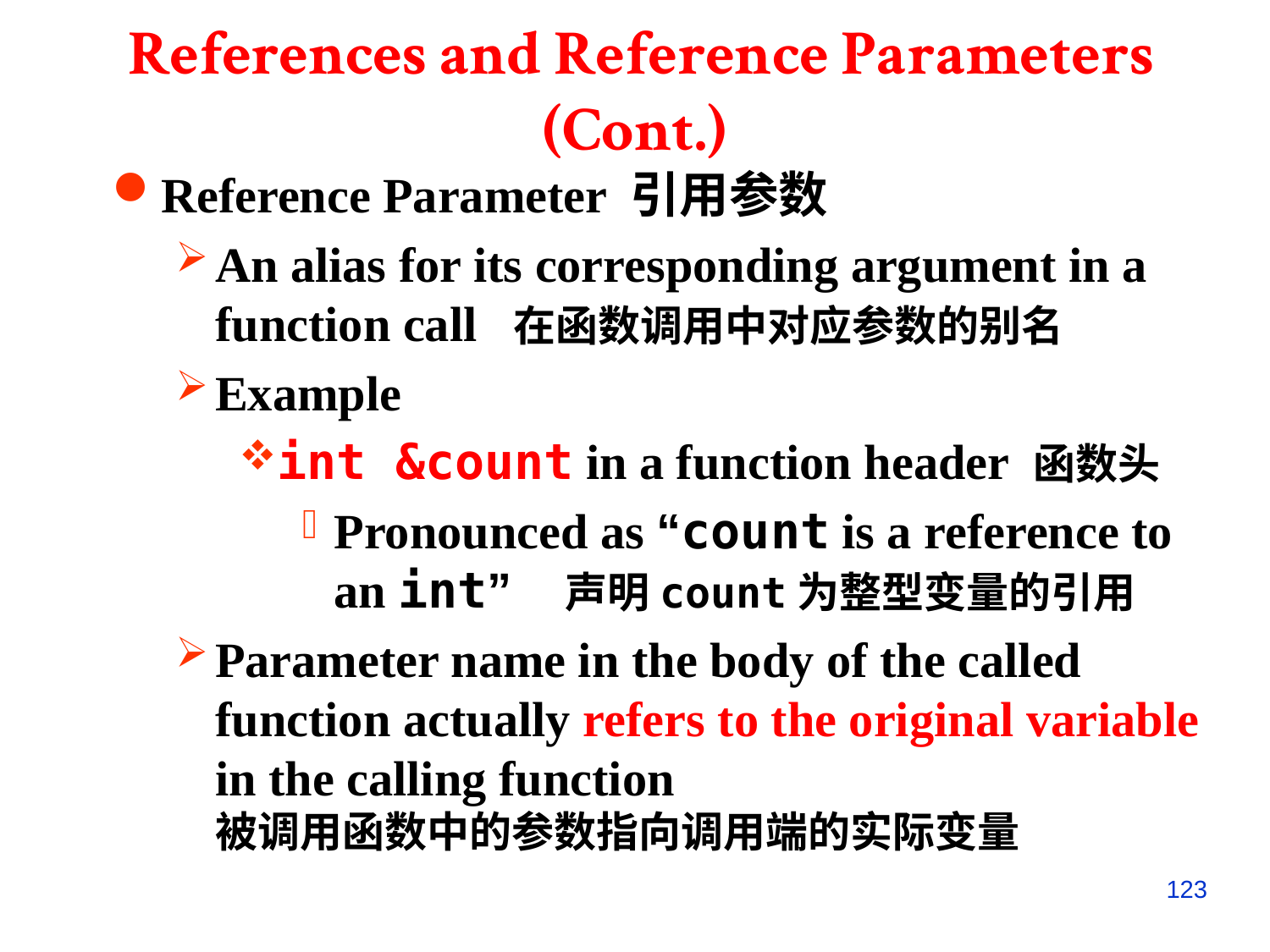

References and Reference Parameters (Cont.)
Reference Parameter 引用参数
An alias for its corresponding argument in a function call  在函数调用中对应参数的别名
Example
int &count in a function header 函数头
Pronounced as “count is a reference to an int”   声明count为整型变量的引用
Parameter name in the body of the called function actually refers to the original variable in the calling function
被调用函数中的参数指向调用端的实际变量
123